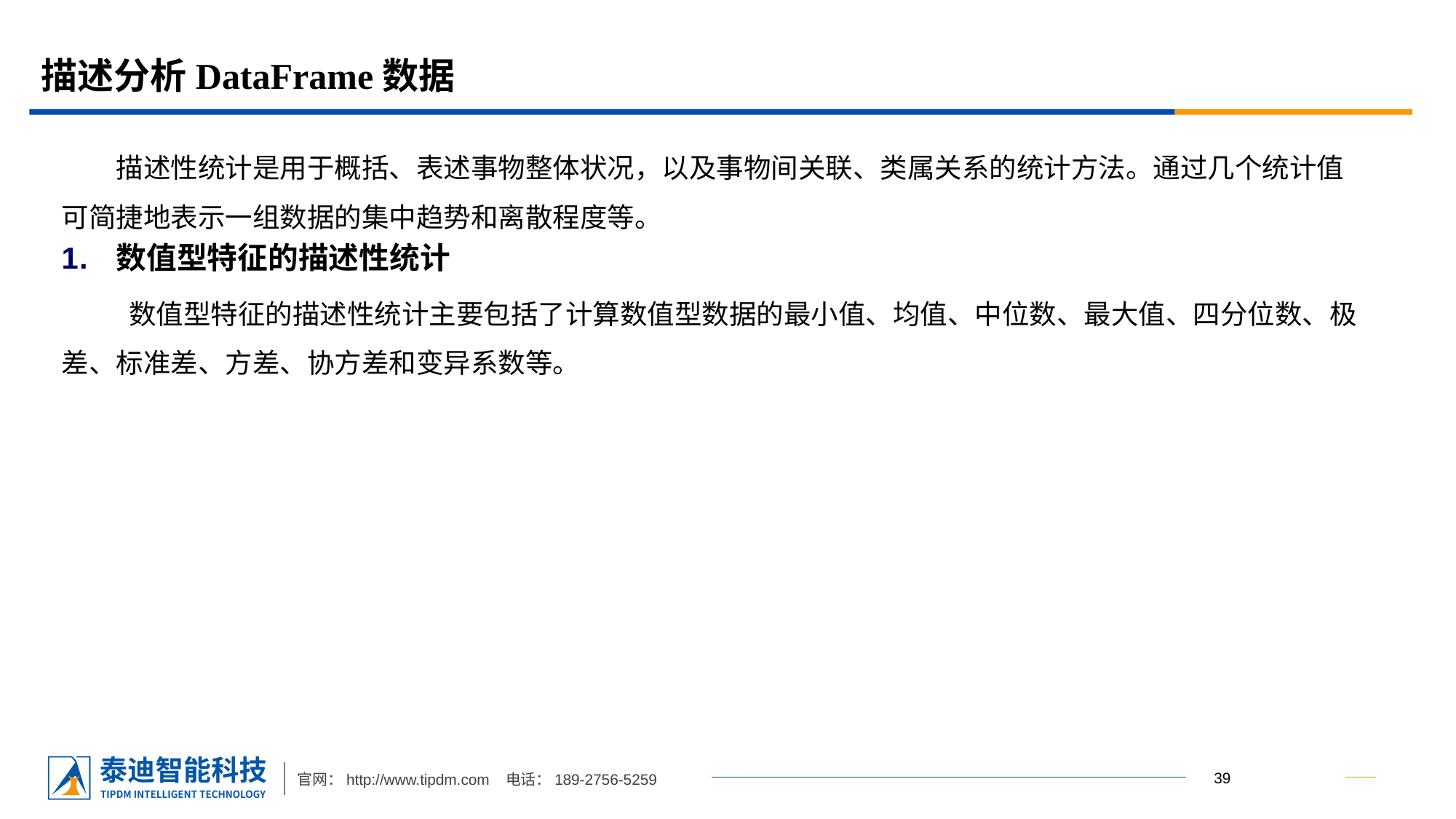

# 描述分析DataFrame数据
描述性统计是用于概括、表述事物整体状况，以及事物间关联、类属关系的统计方法。通过几个统计值可简捷地表示一组数据的集中趋势和离散程度等。
数值型特征的描述性统计
 数值型特征的描述性统计主要包括了计算数值型数据的最小值、均值、中位数、最大值、四分位数、极差、标准差、方差、协方差和变异系数等。